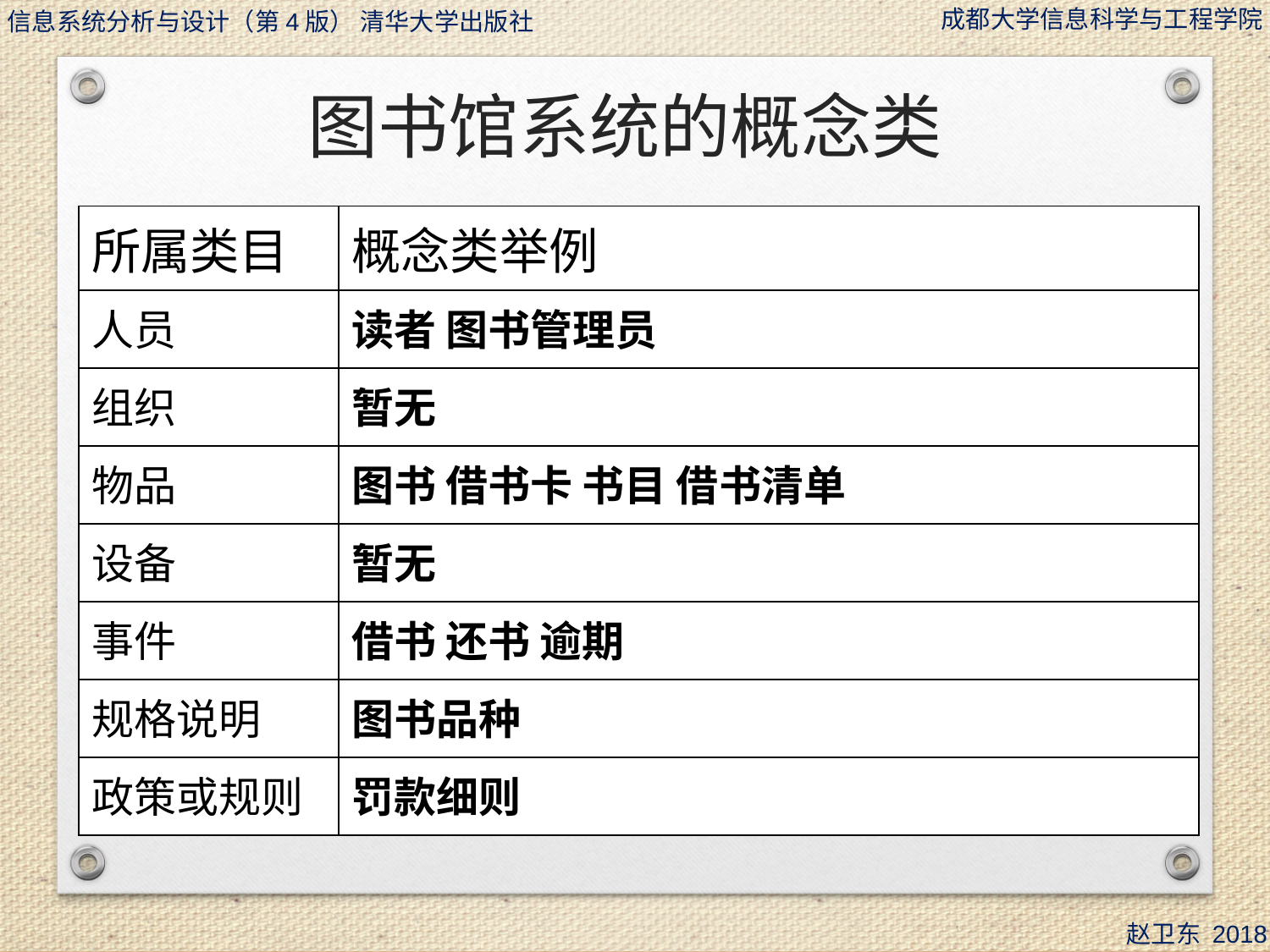

# 图书馆系统的概念类
| 所属类目 | 概念类举例 |
| --- | --- |
| 人员 | 读者 图书管理员 |
| 组织 | 暂无 |
| 物品 | 图书 借书卡 书目 借书清单 |
| 设备 | 暂无 |
| 事件 | 借书 还书 逾期 |
| 规格说明 | 图书品种 |
| 政策或规则 | 罚款细则 |